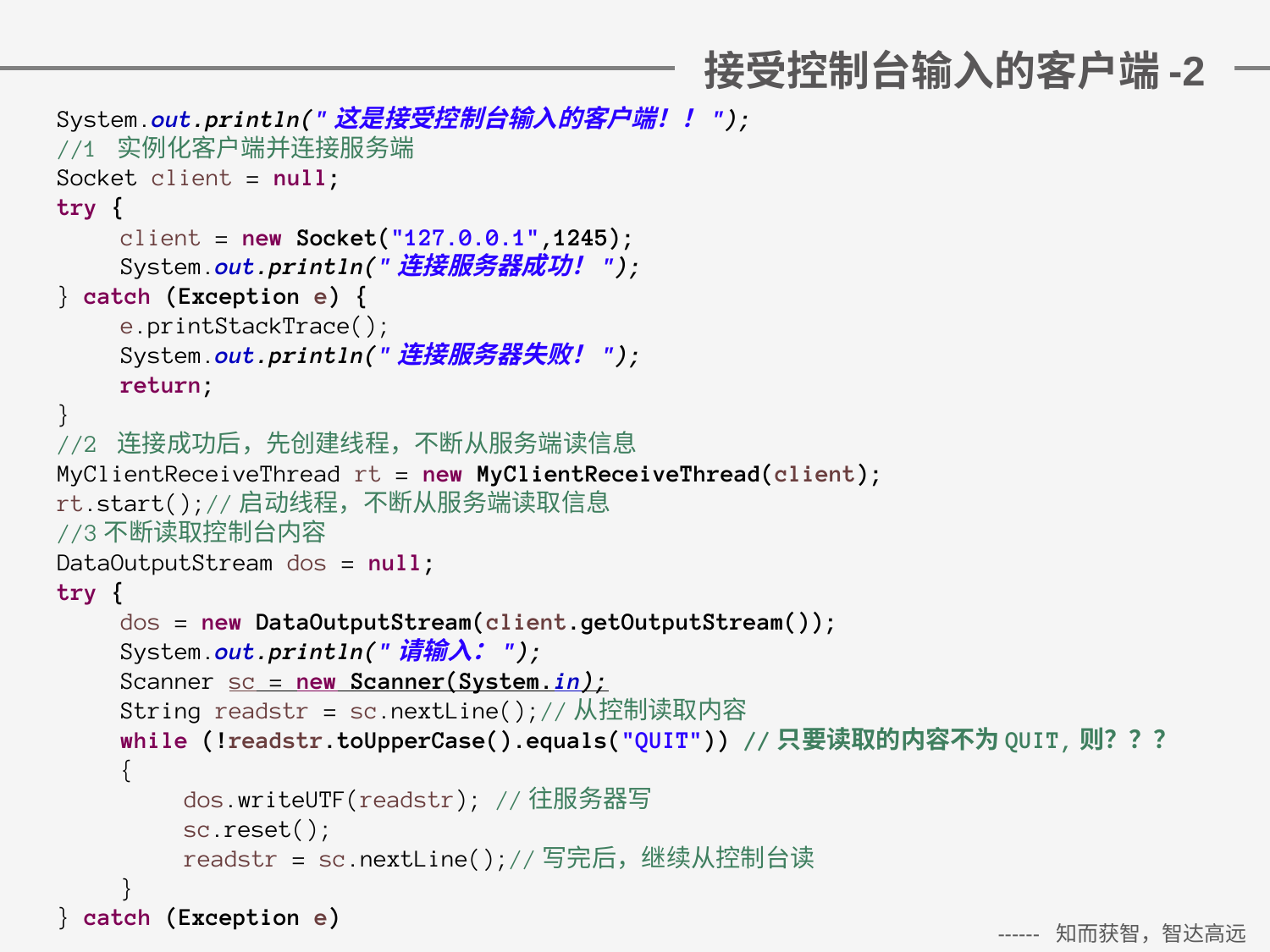

# 接受控制台输入的客户端-2
System.out.println("这是接受控制台输入的客户端！！");
//1 实例化客户端并连接服务端
Socket client = null;
try {
client = new Socket("127.0.0.1",1245);
System.out.println("连接服务器成功！");
} catch (Exception e) {
e.printStackTrace();
System.out.println("连接服务器失败！");
return;
}
//2 连接成功后，先创建线程，不断从服务端读信息
MyClientReceiveThread rt = new MyClientReceiveThread(client);
rt.start();//启动线程，不断从服务端读取信息
//3不断读取控制台内容
DataOutputStream dos = null;
try {
dos = new DataOutputStream(client.getOutputStream());
System.out.println("请输入：");
Scanner sc = new Scanner(System.in);
String readstr = sc.nextLine();//从控制读取内容
while (!readstr.toUpperCase().equals("QUIT")) //只要读取的内容不为QUIT,则？？？
{
dos.writeUTF(readstr); //往服务器写
sc.reset();
readstr = sc.nextLine();//写完后，继续从控制台读
}
} catch (Exception e)